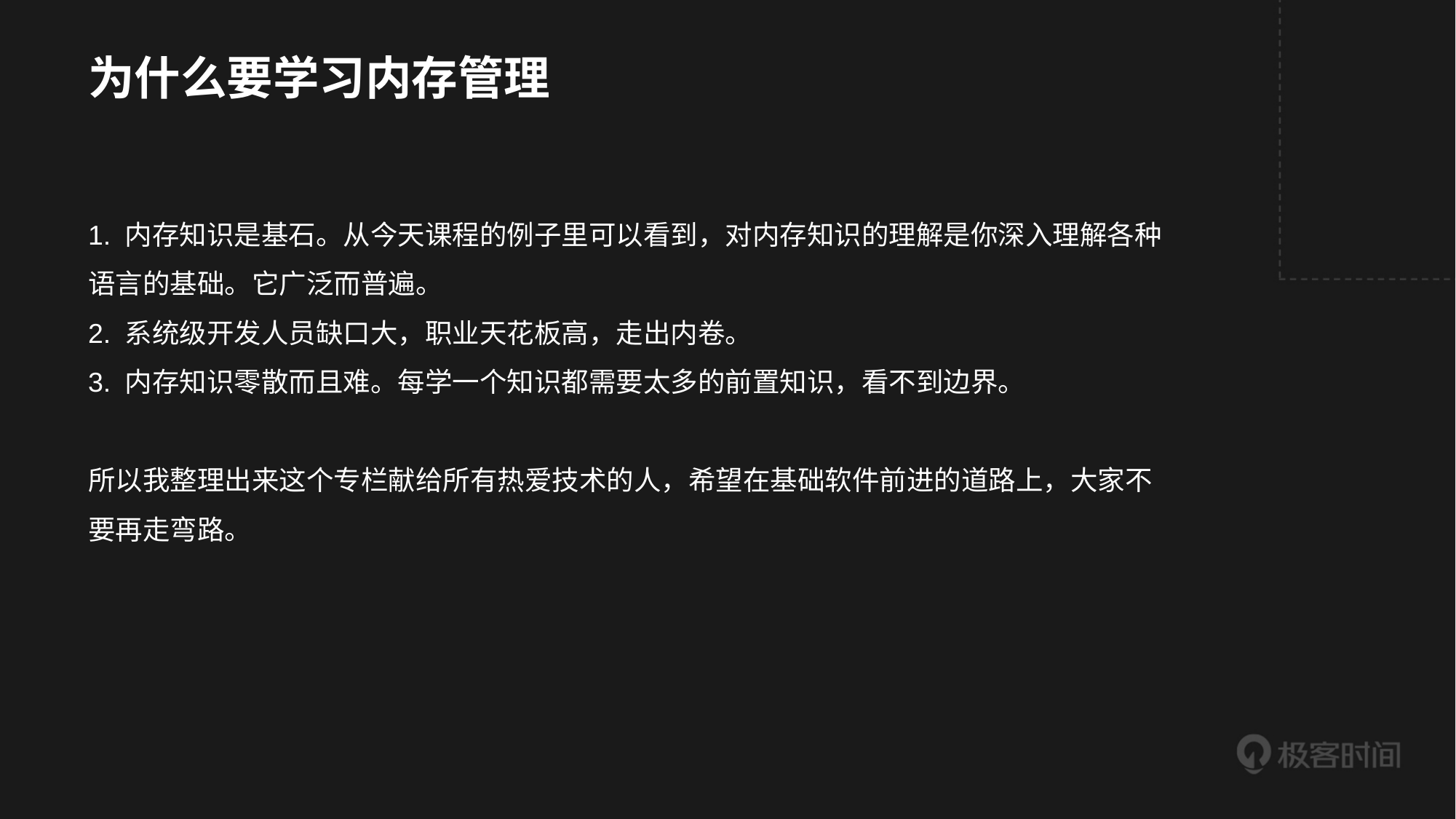

为什么要学习内存管理
1. 内存知识是基石。从今天课程的例子里可以看到，对内存知识的理解是你深入理解各种
语言的基础。它广泛而普遍。
2. 系统级开发人员缺口大，职业天花板高，走出内卷。
3. 内存知识零散而且难。每学一个知识都需要太多的前置知识，看不到边界。

所以我整理出来这个专栏献给所有热爱技术的人，希望在基础软件前进的道路上，大家不
要再走弯路。